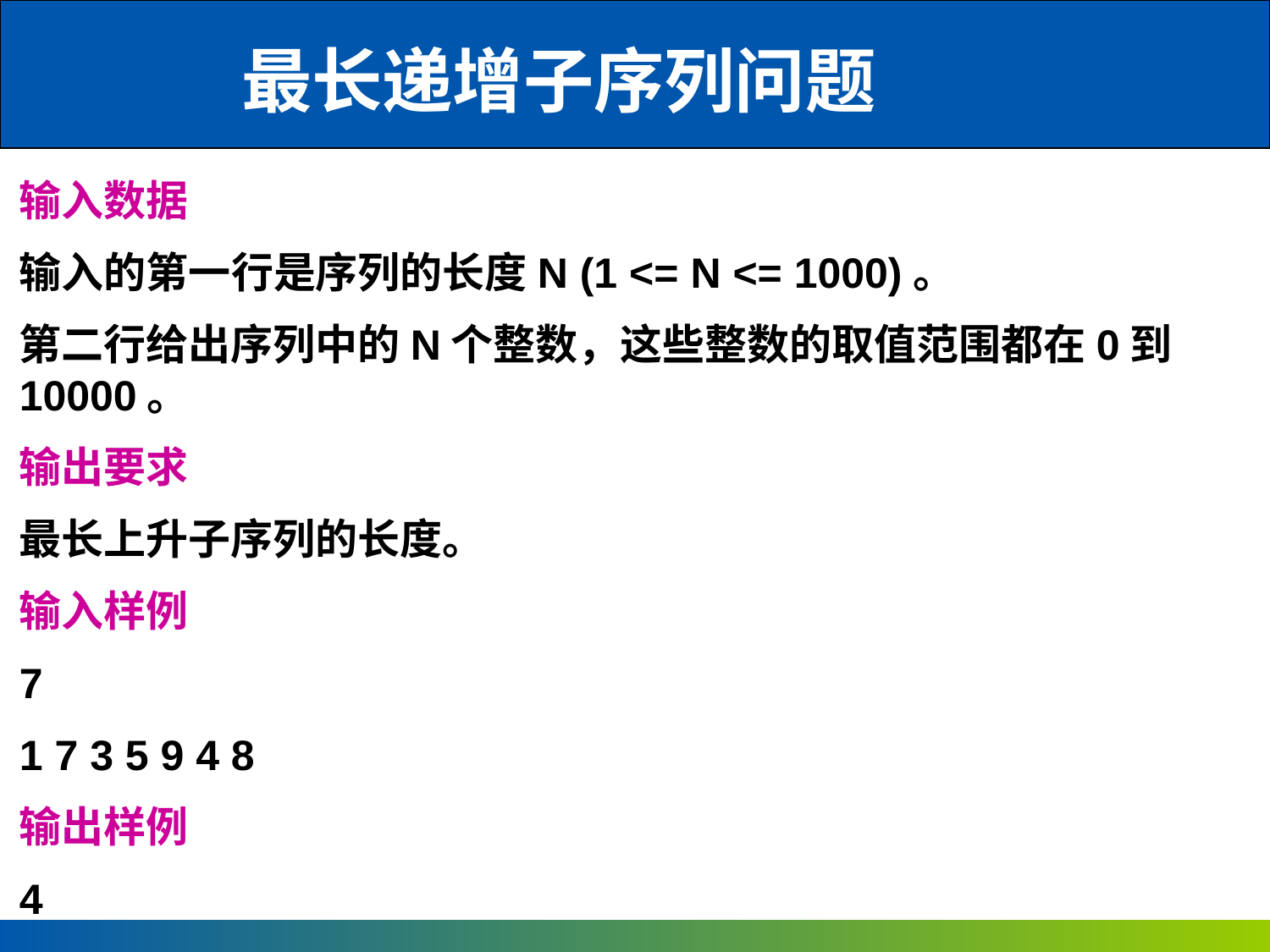

最长递增子序列问题
输入数据
输入的第一行是序列的长度N (1 <= N <= 1000)。
第二行给出序列中的N个整数，这些整数的取值范围都在0到10000。
输出要求
最长上升子序列的长度。
输入样例
7
1 7 3 5 9 4 8
输出样例
4